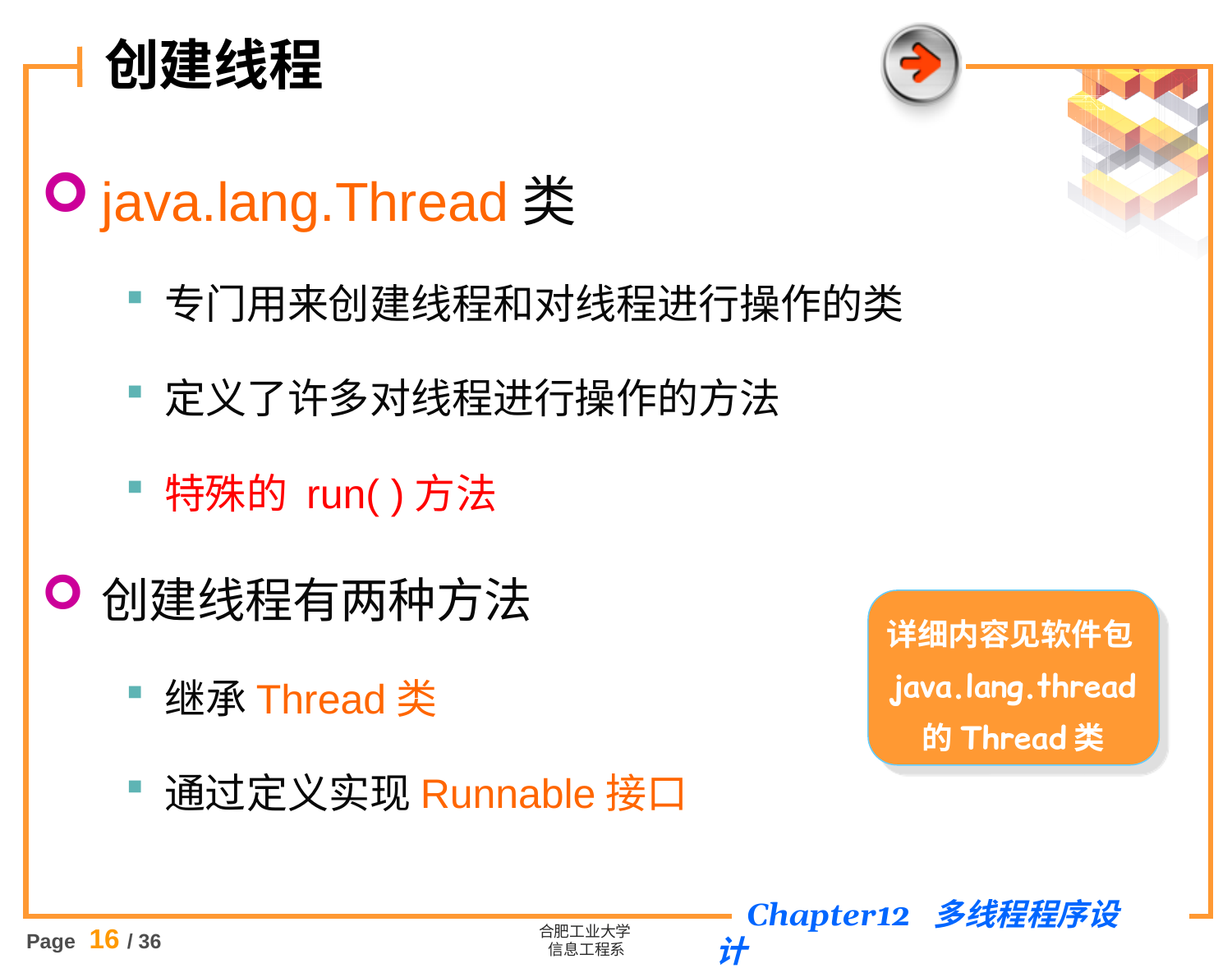

# 创建线程
java.lang.Thread类
专门用来创建线程和对线程进行操作的类
定义了许多对线程进行操作的方法
特殊的 run( )方法
创建线程有两种方法
继承Thread类
通过定义实现Runnable接口
详细内容见软件包
java.lang.thread
的Thread类